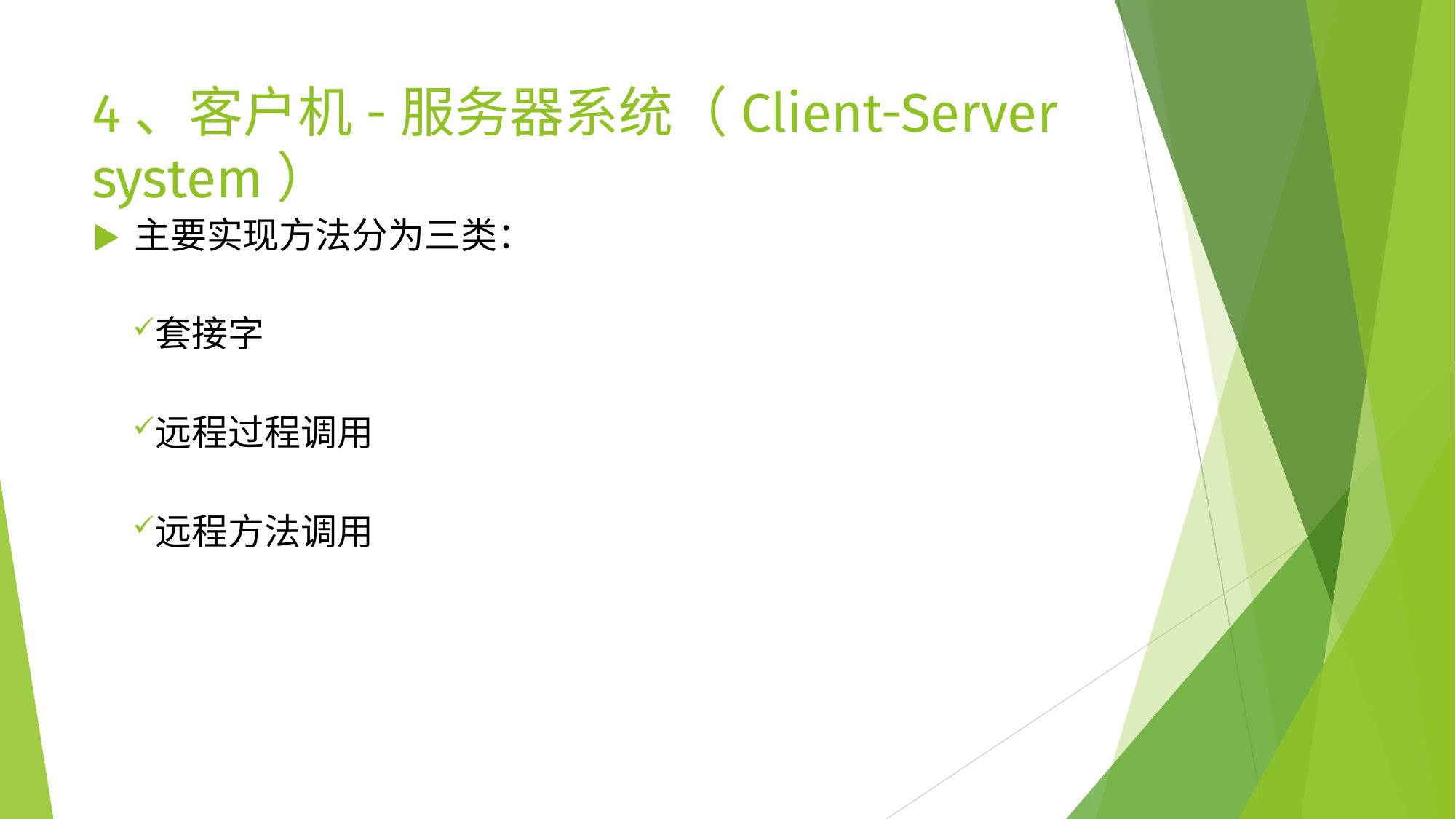

# 4、客户机-服务器系统（Client-Server system）
▶	主要实现方法分为三类：

套接字

远程过程调用

远程方法调用